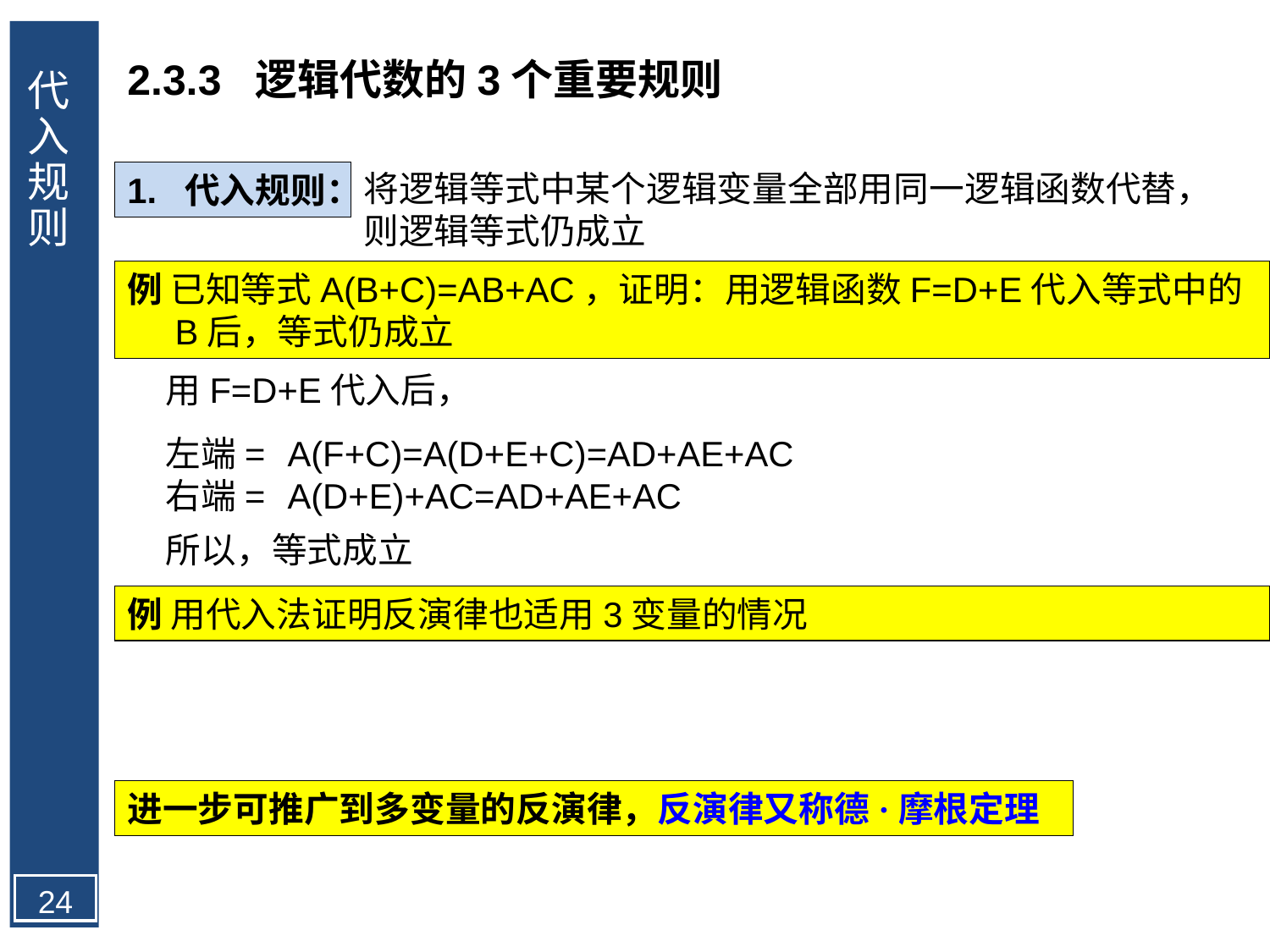

代入规则
2.3.3  逻辑代数的3个重要规则
将逻辑等式中某个逻辑变量全部用同一逻辑函数代替，
则逻辑等式仍成立
1.  代入规则：
例 已知等式A(B+C)=AB+AC，证明：用逻辑函数F=D+E代入等式中的B后，等式仍成立
用F=D+E代入后，
左端=
右端=
A(F+C)=A(D+E+C)=AD+AE+AC
A(D+E)+AC=AD+AE+AC
所以，等式成立
例 用代入法证明反演律也适用3变量的情况
进一步可推广到多变量的反演律，反演律又称德·摩根定理
24